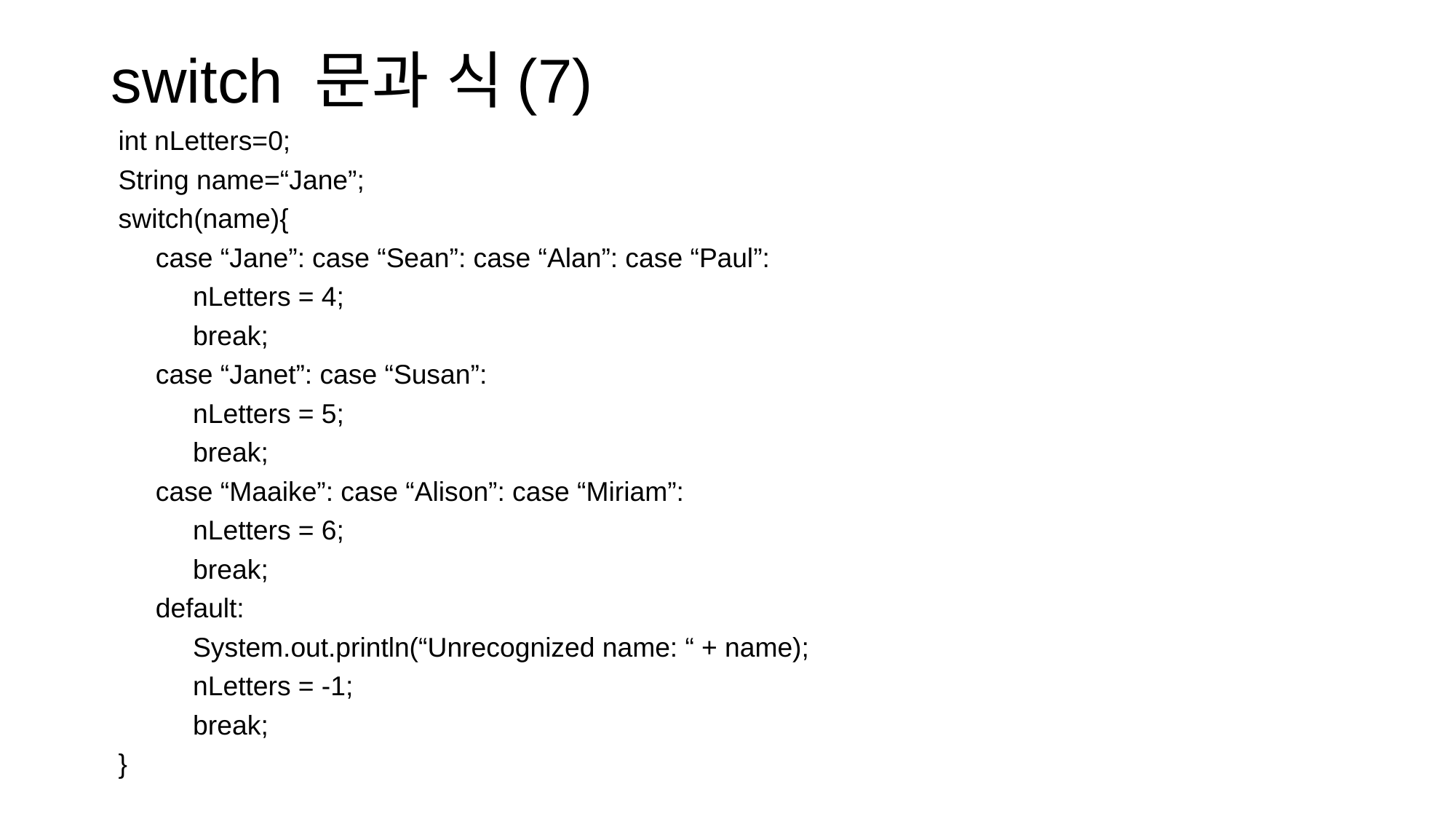

# switch 문과 식(7)
 int nLetters=0;
 String name=“Jane”;
 switch(name){
      case “Jane”: case “Sean”: case “Alan”: case “Paul”:
           nLetters = 4;
           break;
      case “Janet”: case “Susan”:
           nLetters = 5;
           break;
      case “Maaike”: case “Alison”: case “Miriam”:
           nLetters = 6;
           break;
      default:
           System.out.println(“Unrecognized name: “ + name);
           nLetters = -1;
           break;
 }